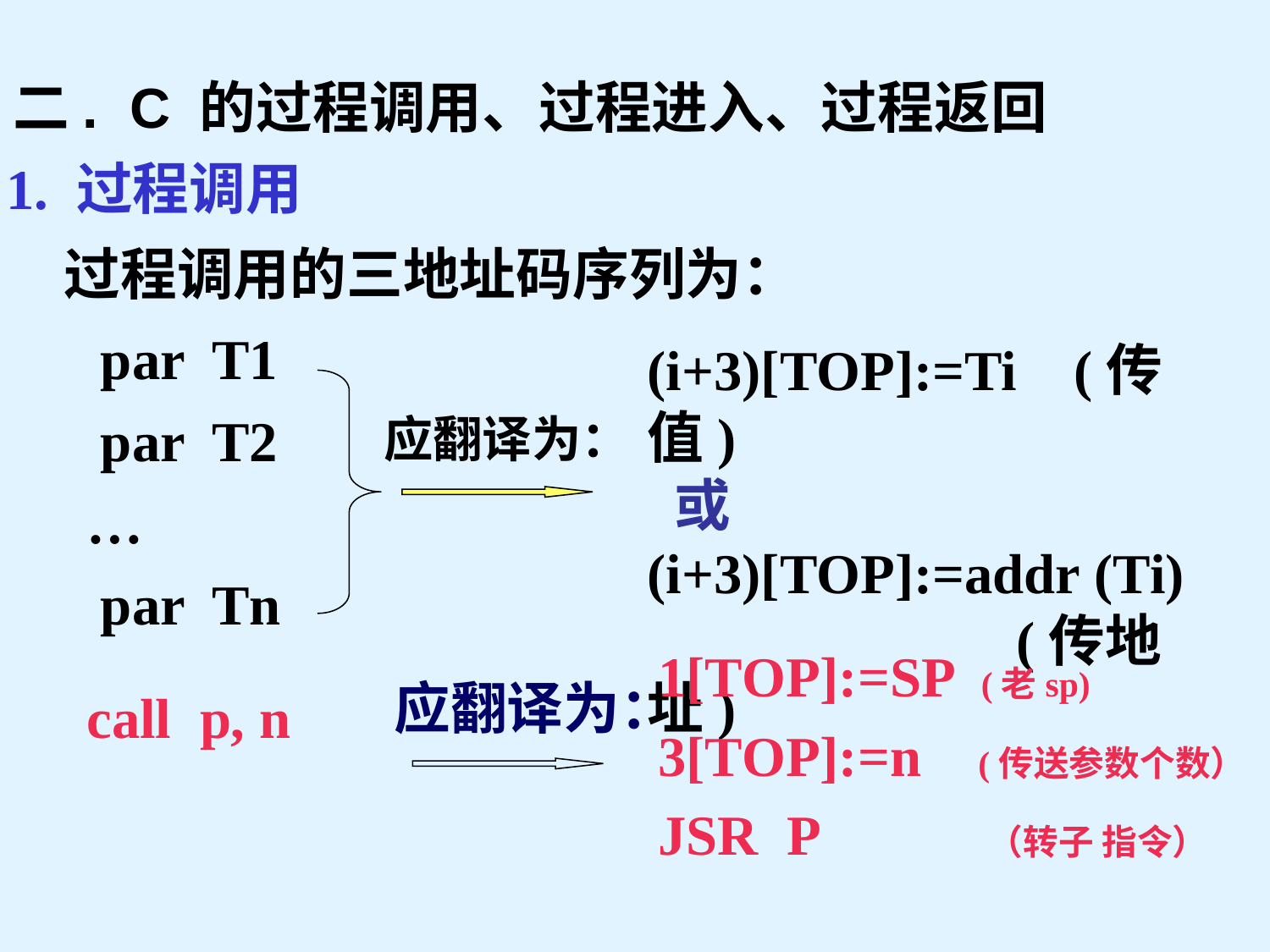

二.  C 的过程调用、过程进入、过程返回
1. 过程调用
过程调用的三地址码序列为：
 par  T1
 par  T2
…
 par  Tn
call  p, n
(i+3)[TOP]:=Ti    (传值)
 或
(i+3)[TOP]:=addr (Ti)
                          (传地址)

应翻译为：

1[TOP]:=SP  (老sp)
3[TOP]:=n    (传送参数个数）
JSR  P           （转子 指令）
应翻译为：